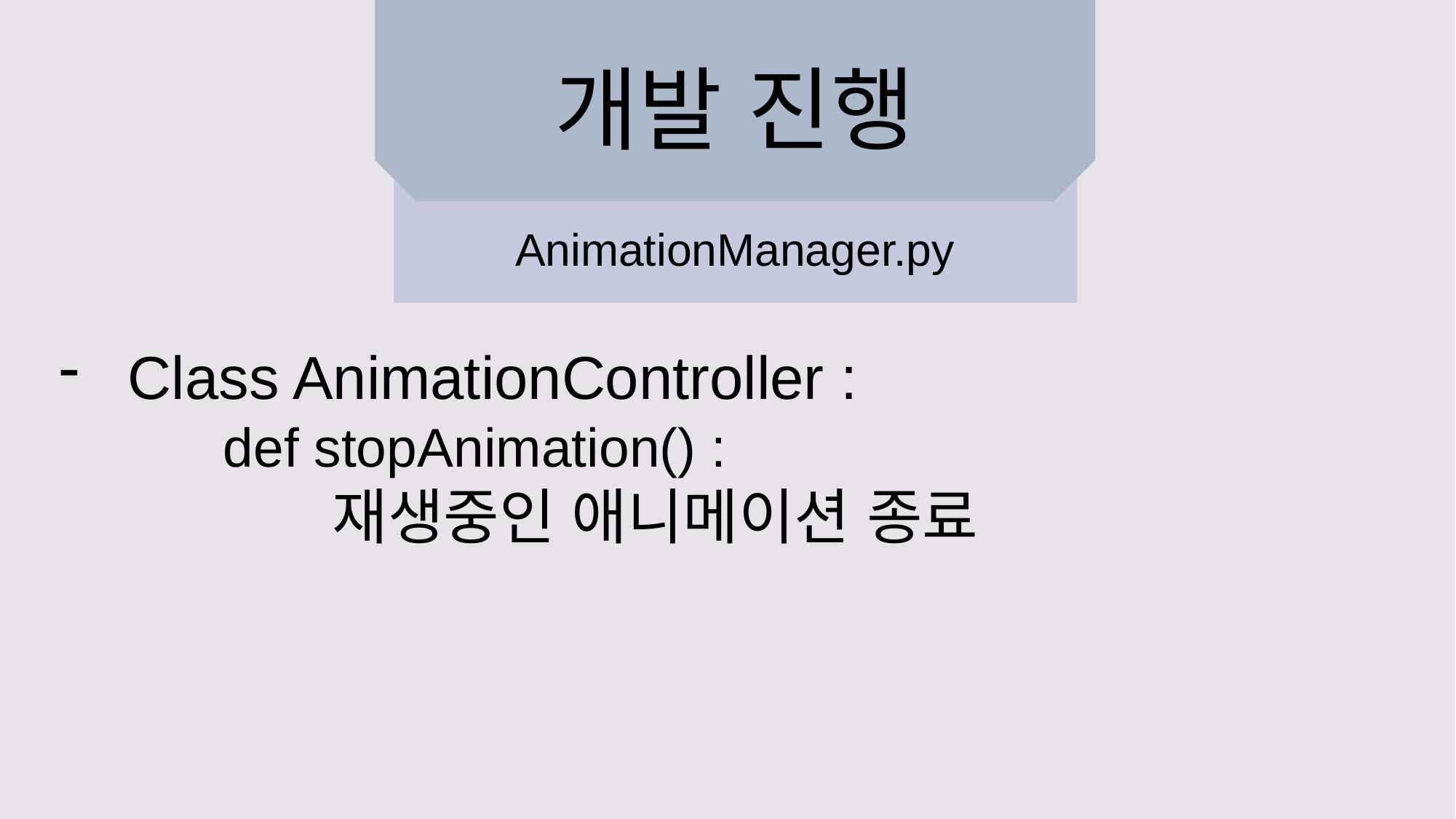

# 개발 진행

AnimationManager.py
Class AnimationController :
	def stopAnimation() :
		재생중인 애니메이션 종료